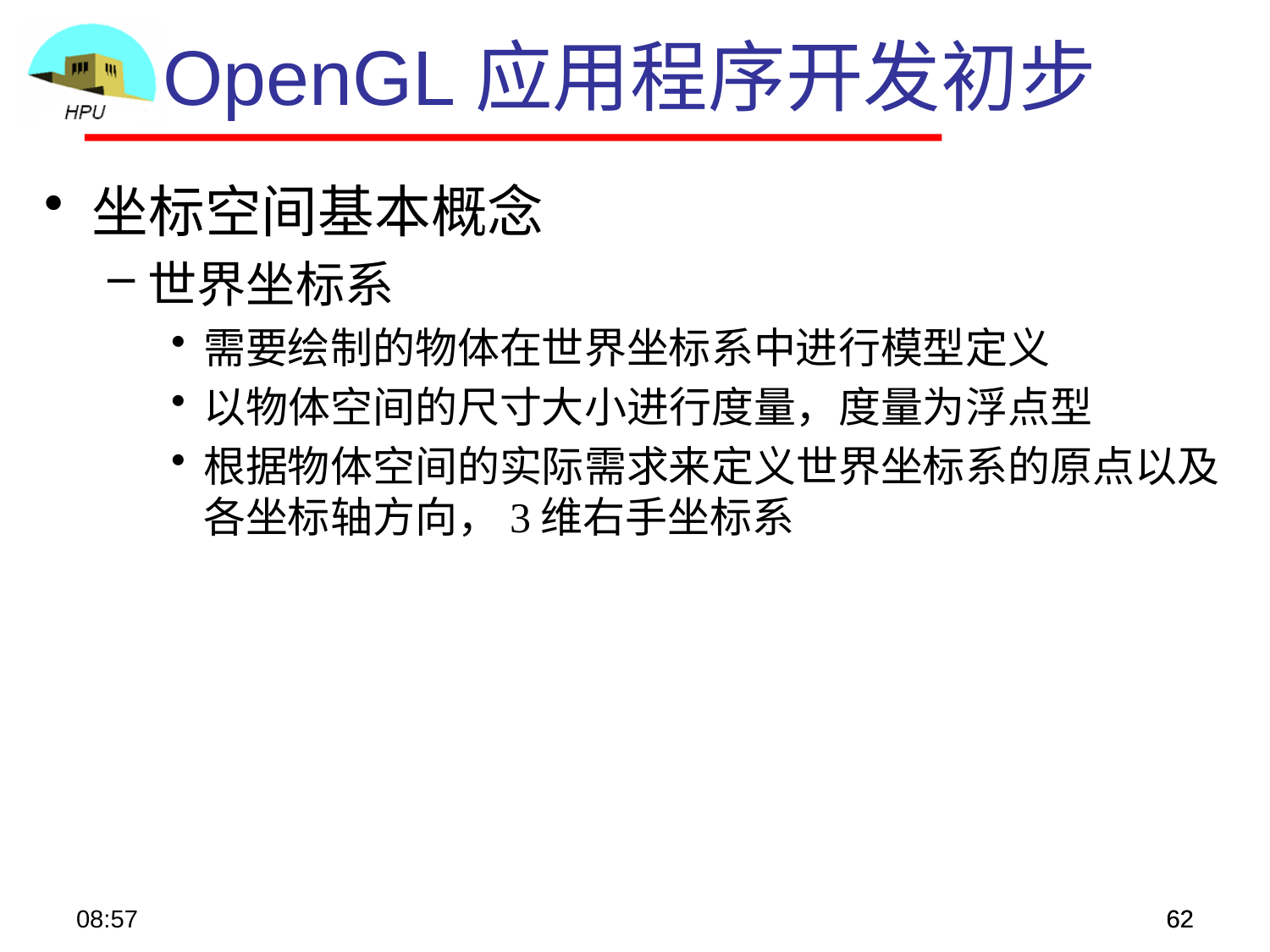

OpenGL应用程序开发初步
坐标空间基本概念
世界坐标系
需要绘制的物体在世界坐标系中进行模型定义
以物体空间的尺寸大小进行度量，度量为浮点型
根据物体空间的实际需求来定义世界坐标系的原点以及各坐标轴方向，3维右手坐标系
08:57
62
62